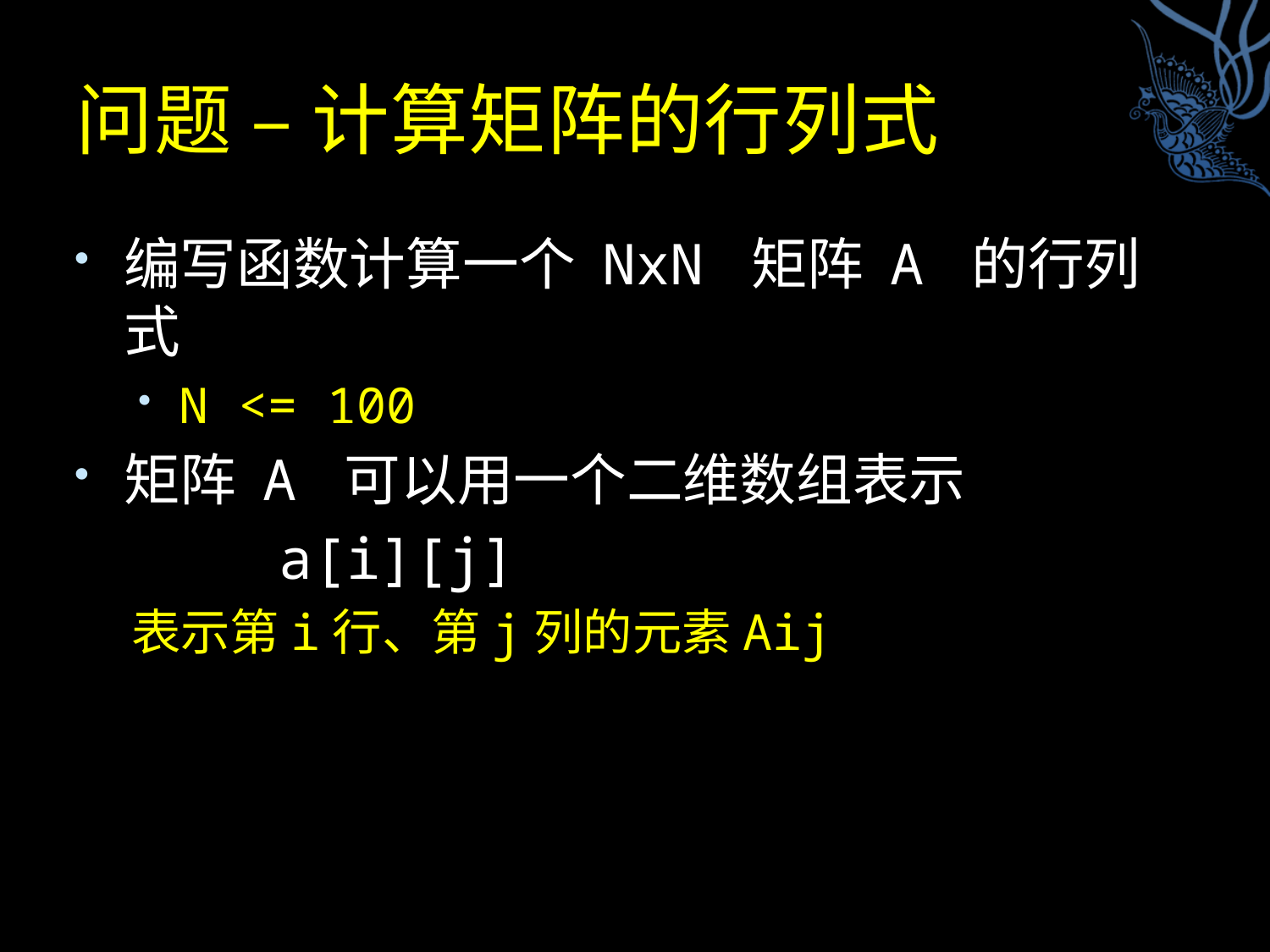

# 问题 – 计算矩阵的行列式
编写函数计算一个 NxN 矩阵 A 的行列式
N <= 100
矩阵 A 可以用一个二维数组表示
      a[i][j]
表示第i行、第j列的元素Aij
2